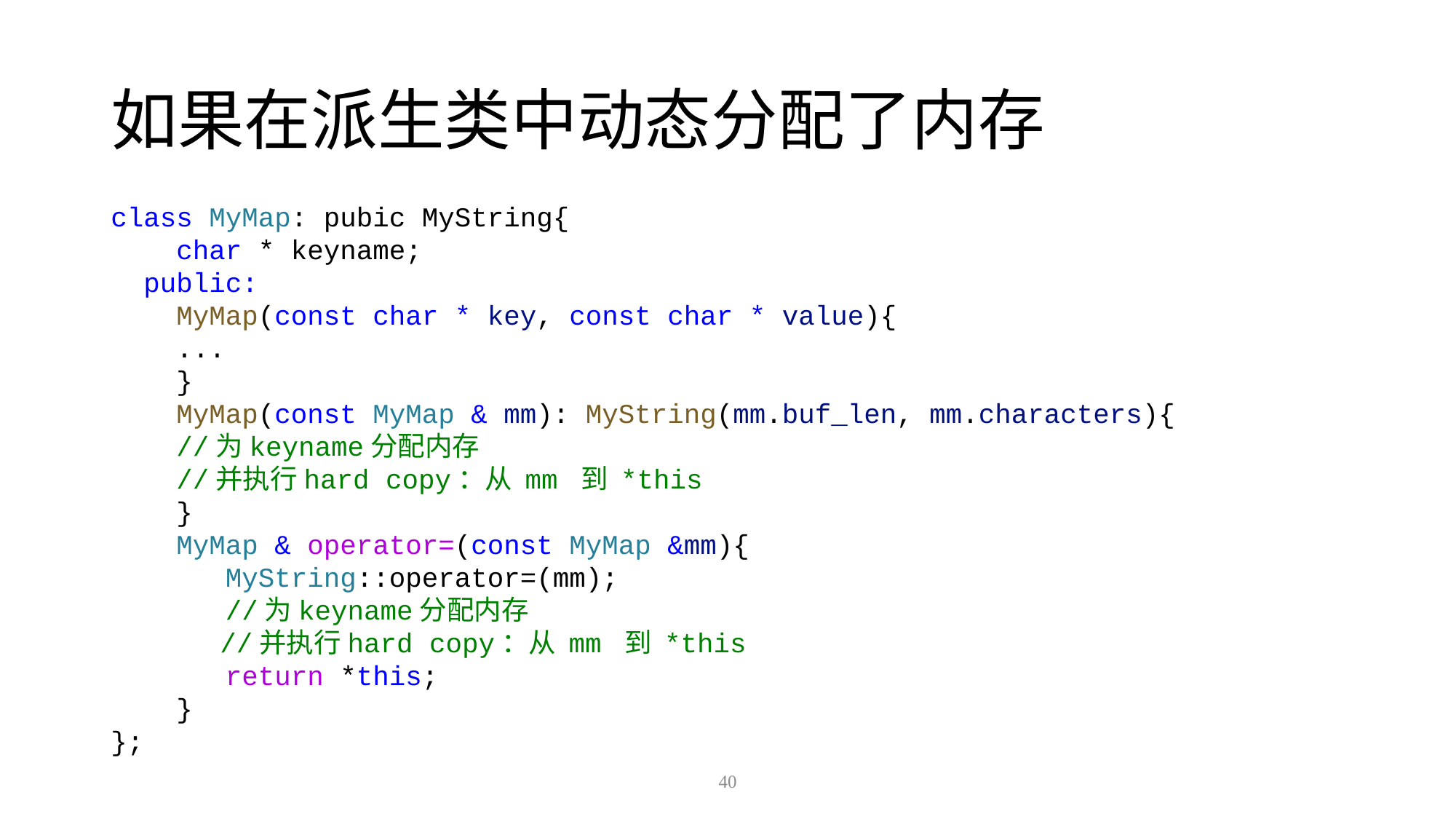

# 如果在派生类中动态分配了内存
class MyMap: pubic MyString{
    char * keyname;
  public:
    MyMap(const char * key, const char * value){
    ...
    }
    MyMap(const MyMap & mm): MyString(mm.buf_len, mm.characters){
    //为keyname分配内存
    //并执行hard copy：从 mm 到 *this
    }
    MyMap & operator=(const MyMap &mm){
       MyString::operator=(mm);
       //为keyname分配内存
    	//并执行hard copy：从 mm 到 *this
       return *this;
    }
};
40